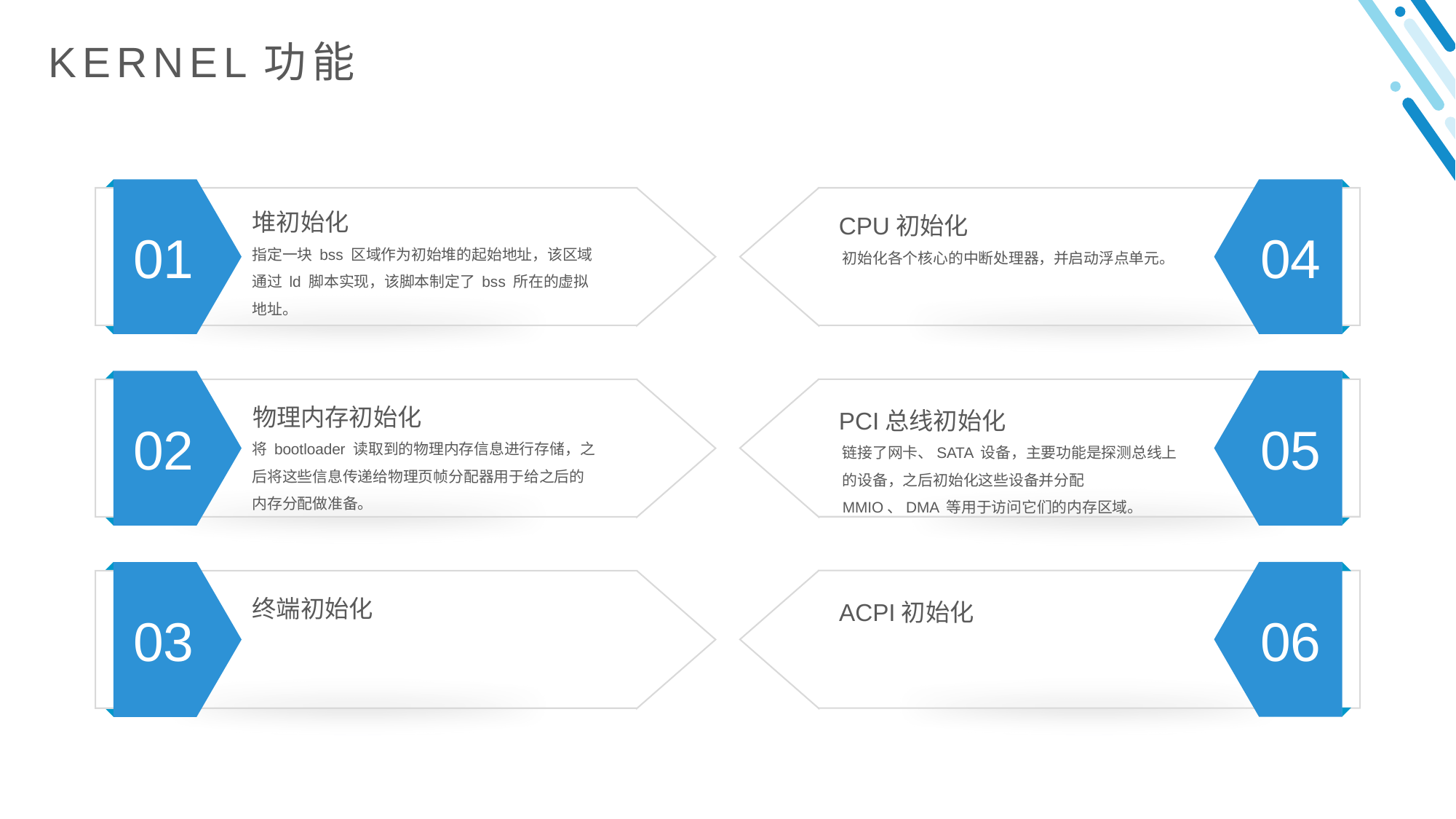

KERNEL功能

堆初始化
CPU初始化
01
04
指定一块 bss 区域作为初始堆的起始地址，该区域通过 ld 脚本实现，该脚本制定了 bss 所在的虚拟地址。
初始化各个核心的中断处理器，并启动浮点单元。

物理内存初始化
PCI总线初始化
02
05
将 bootloader 读取到的物理内存信息进行存储，之后将这些信息传递给物理页帧分配器用于给之后的内存分配做准备。
链接了网卡、SATA 设备，主要功能是探测总线上的设备，之后初始化这些设备并分配 MMIO、DMA 等用于访问它们的内存区域。

终端初始化
ACPI初始化
03
06